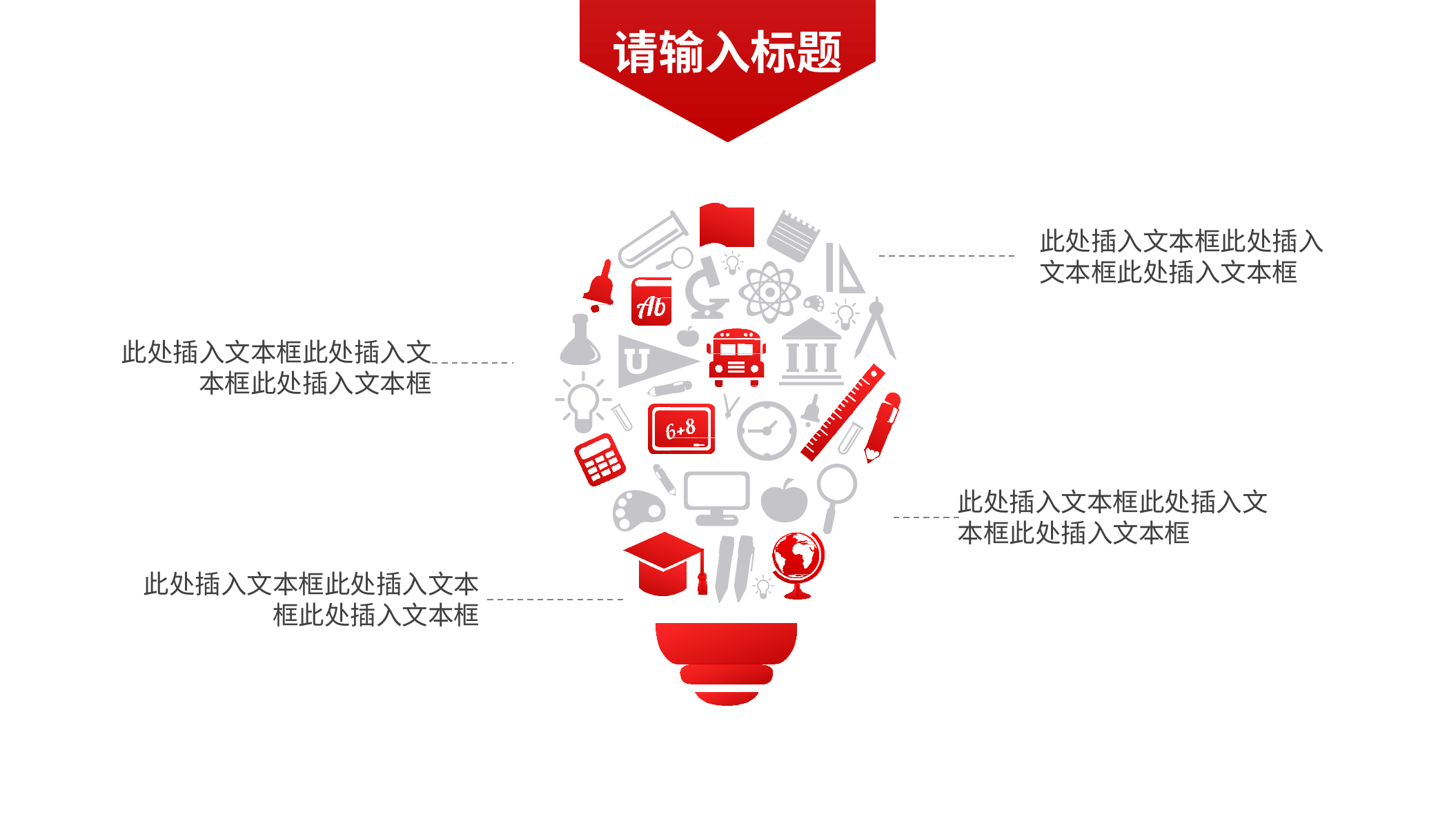

请输入标题

此处插入文本框此处插入文本框此处插入文本框
此处插入文本框此处插入文本框此处插入文本框
此处插入文本框此处插入文本框此处插入文本框
此处插入文本框此处插入文本框此处插入文本框